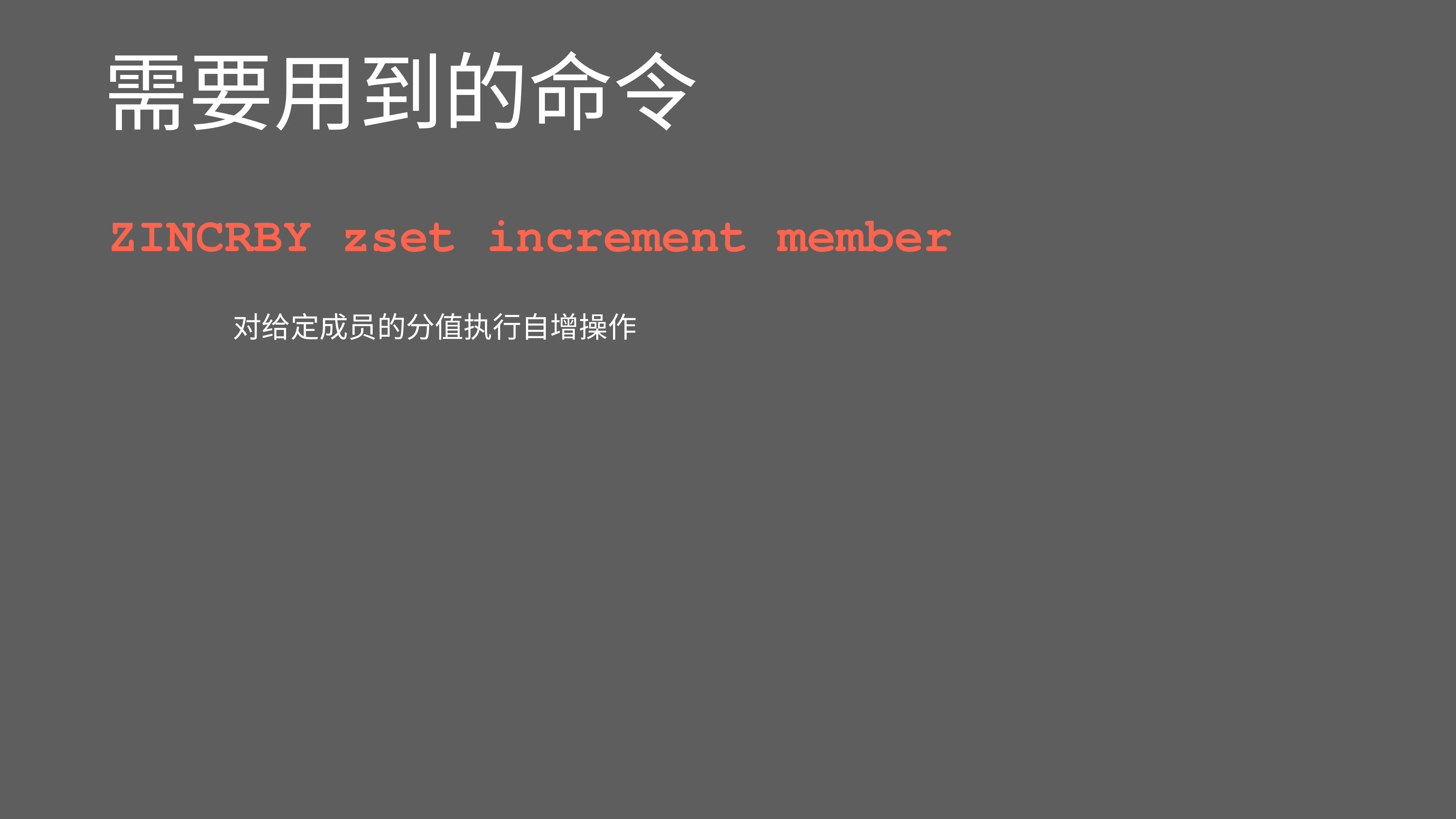

# 需要用到的命令
ZINCRBY zset increment member
对给定成员的分值执行自增操作